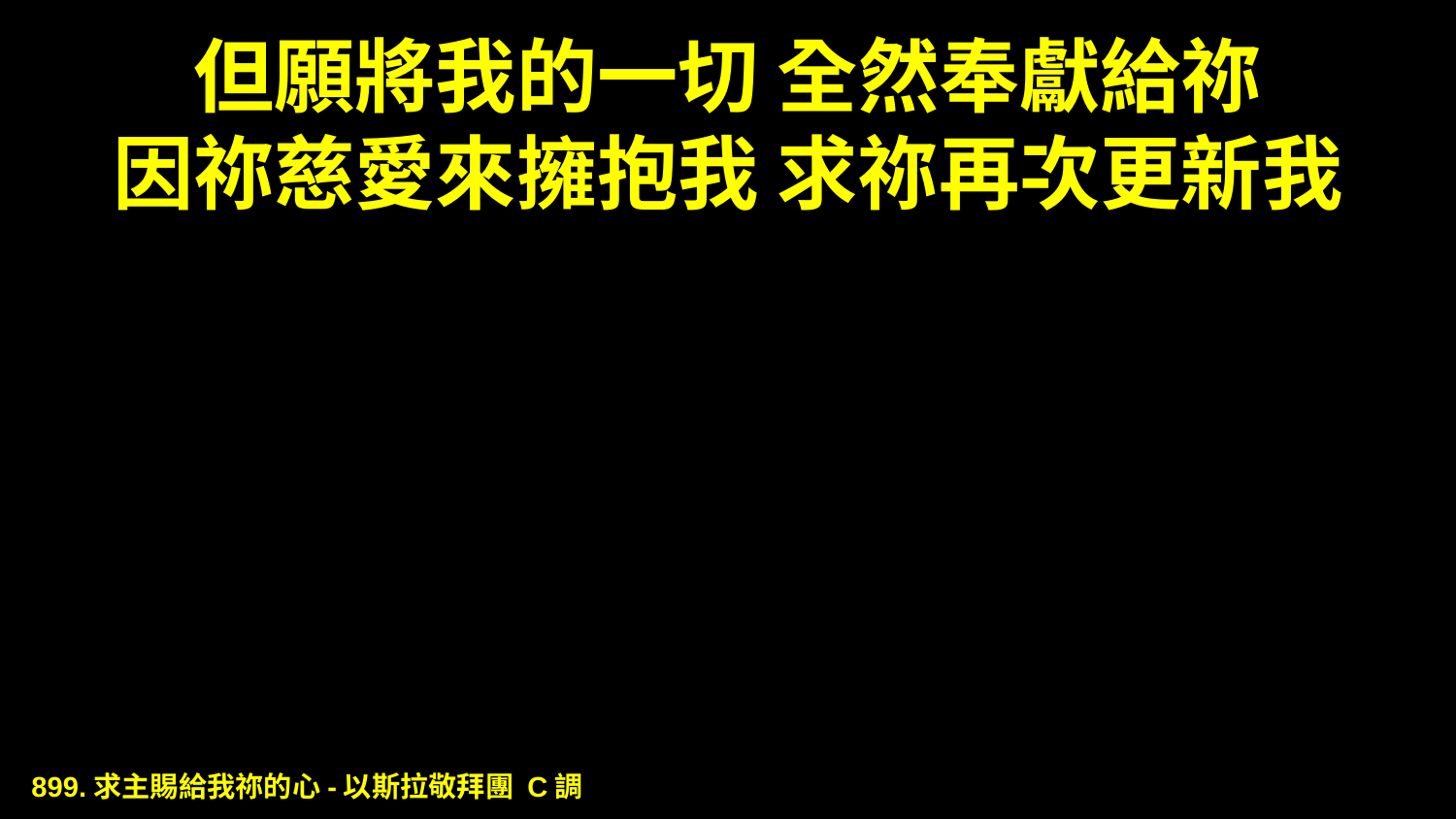

# 但願將我的一切 全然奉獻給祢 因祢慈愛來擁抱我 求祢再次更新我
899.求主賜給我祢的心-以斯拉敬拜團 C調